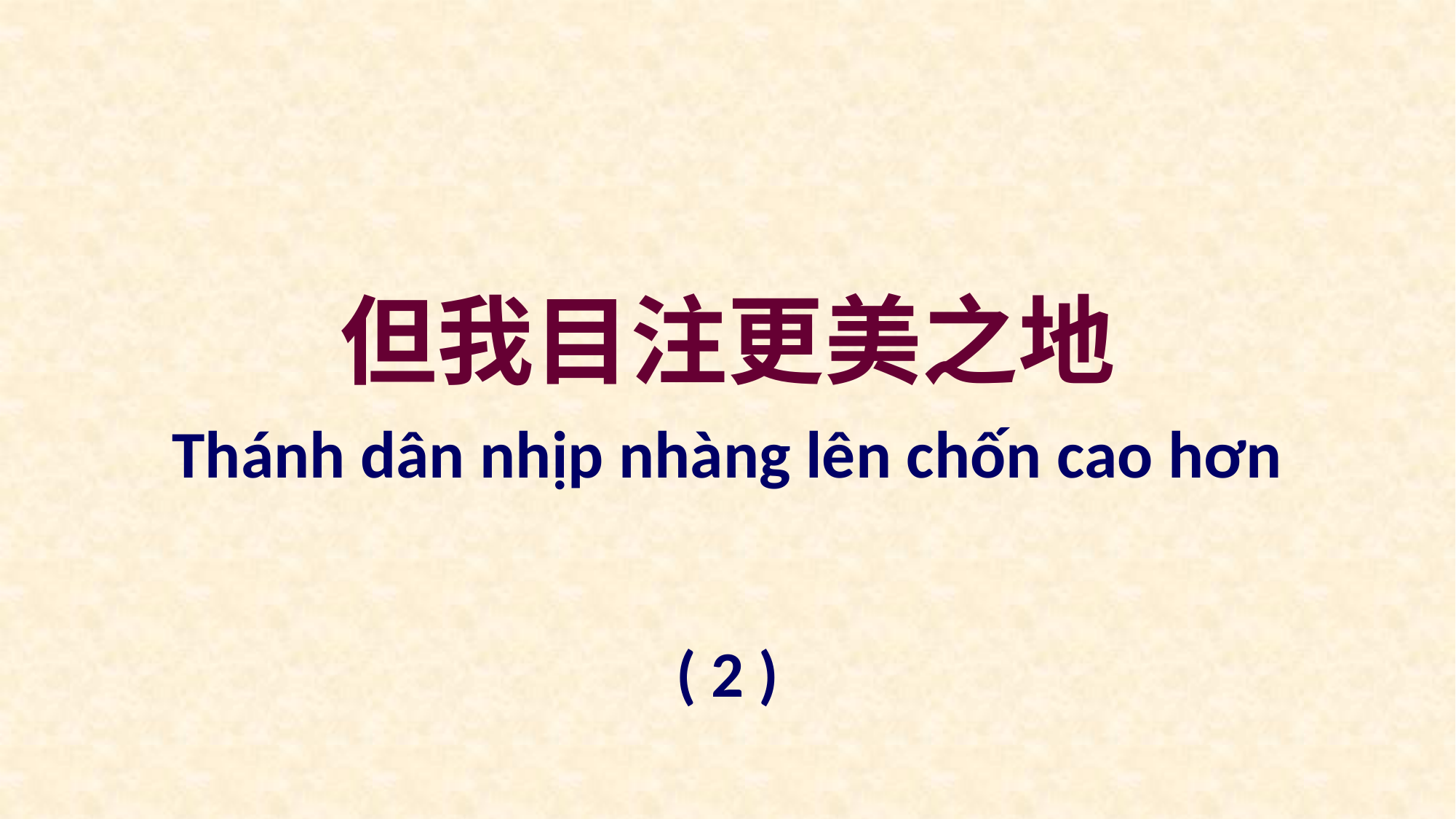

但我目注更美之地
Thánh dân nhịp nhàng lên chốn cao hơn
( 2 )